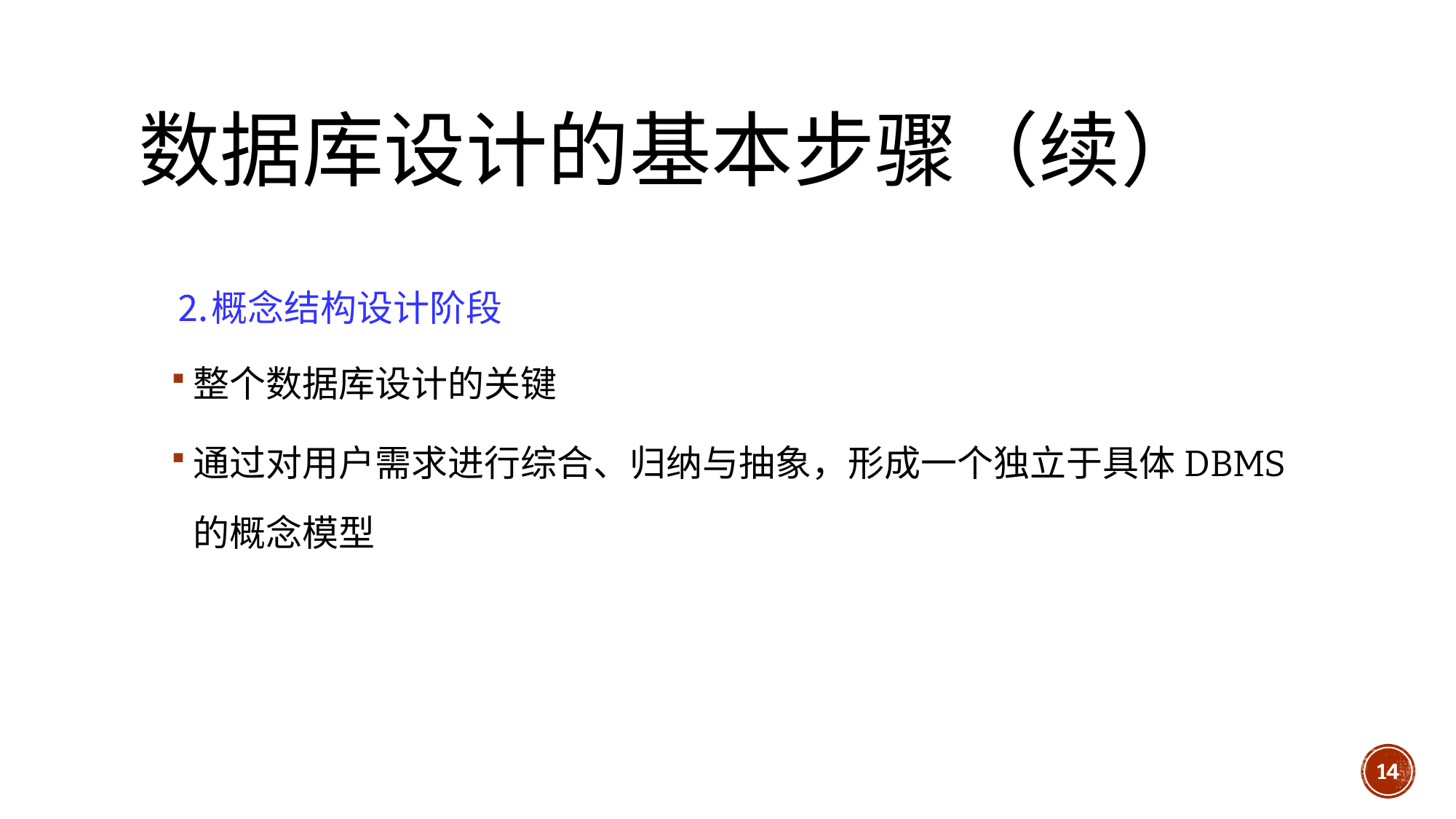

# 数据库设计的基本步骤（续）
　⒉概念结构设计阶段
整个数据库设计的关键
通过对用户需求进行综合、归纳与抽象，形成一个独立于具体DBMS的概念模型
14